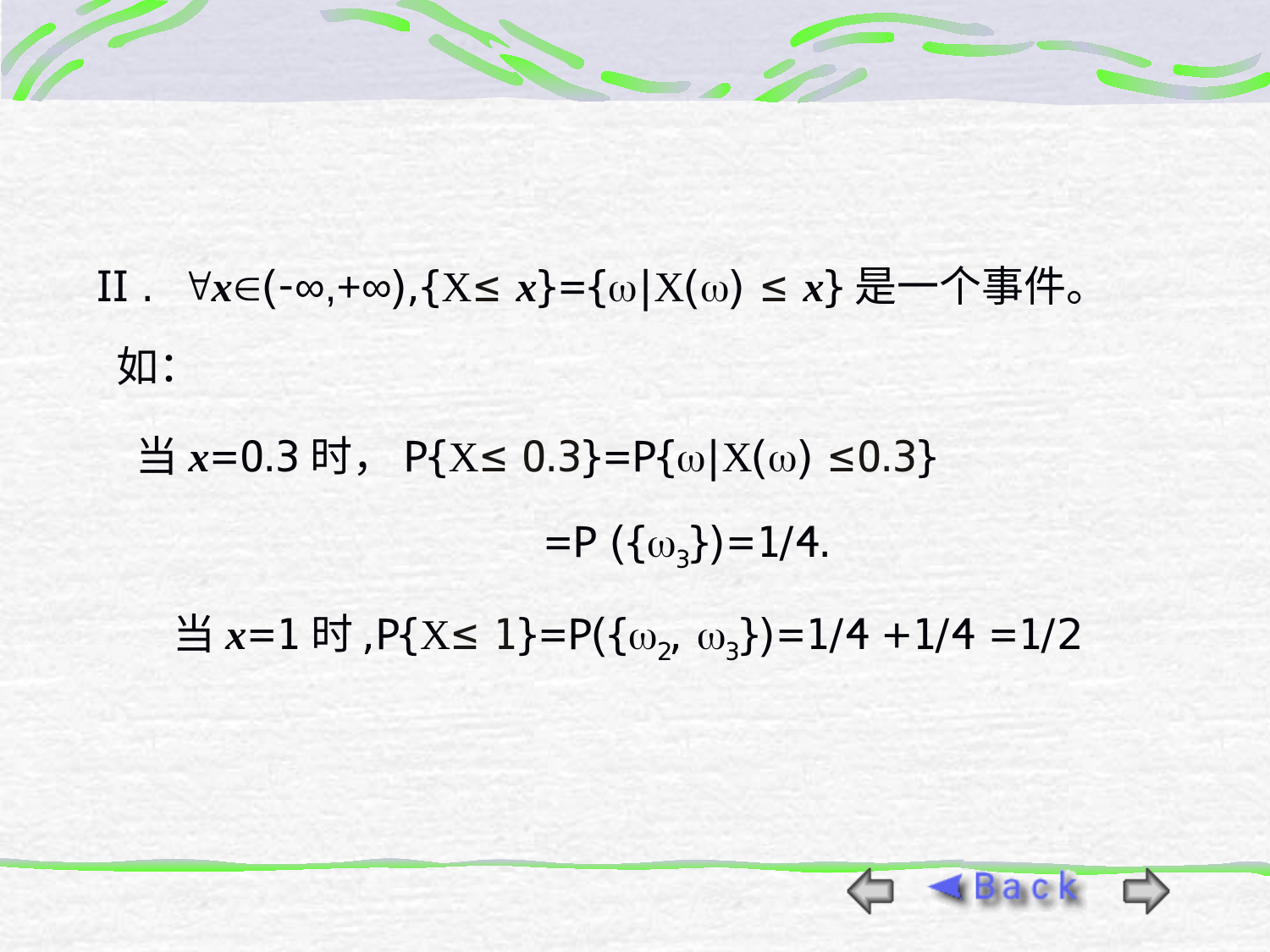

II .  ∀x∈(-∞,+∞),{X≤ x}={ω|X(ω) ≤ x}是一个事件。
  如：
   当x=0.3时，P{X≤ 0.3}=P{ω|X(ω) ≤0.3}
                                  =P ({ω3})=1/4.
     当x=1时,P{X≤ 1}=P({ω2, ω3})=1/4 +1/4 =1/2